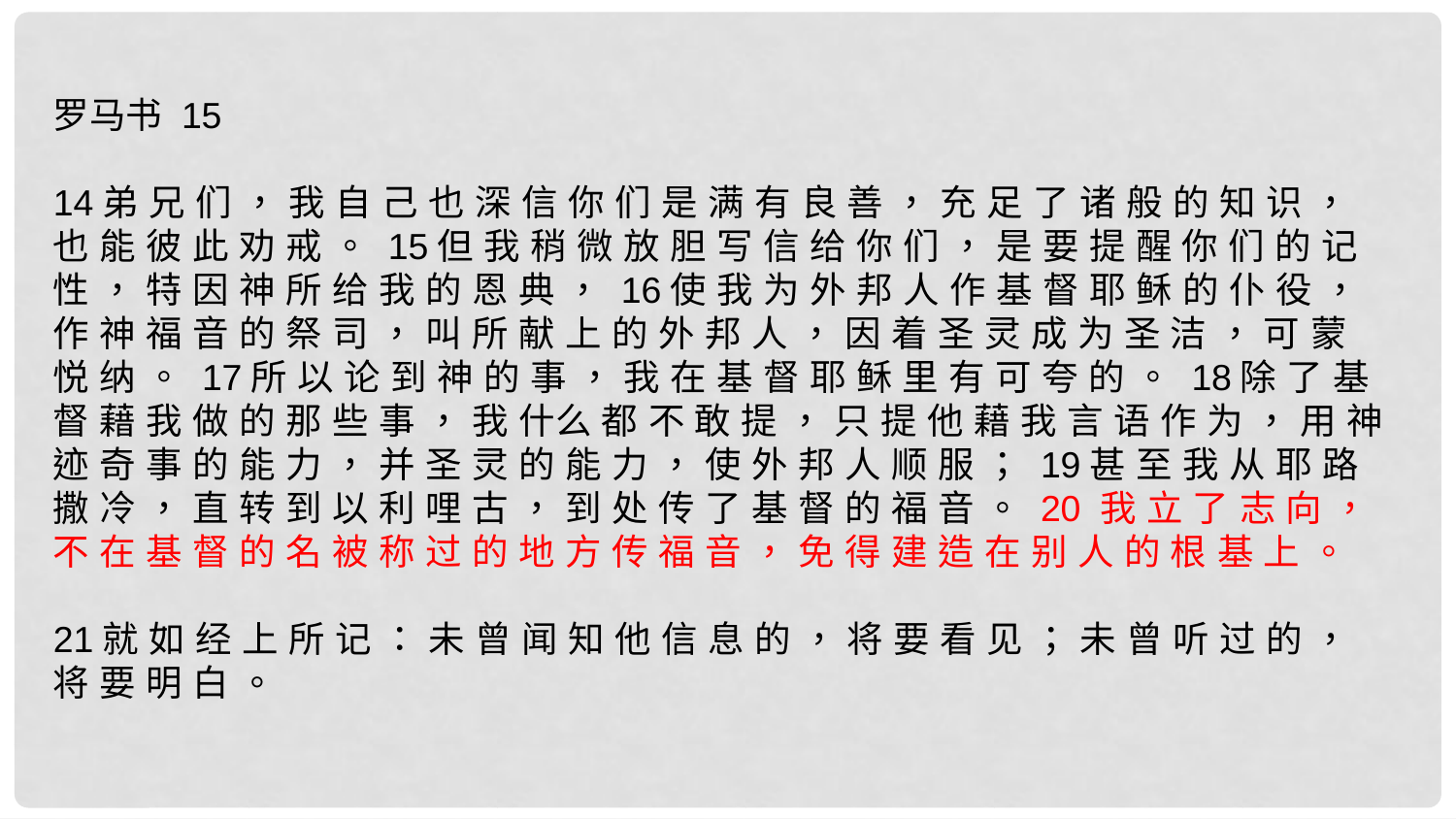

罗马书 15

14弟 兄 们 ， 我 自 己 也 深 信 你 们 是 满 有 良 善 ， 充 足 了 诸 般 的 知 识 ， 也 能 彼 此 劝 戒 。 15但 我 稍 微 放 胆 写 信 给 你 们 ， 是 要 提 醒 你 们 的 记 性 ， 特 因 神 所 给 我 的 恩 典 ， 16使 我 为 外 邦 人 作 基 督 耶 稣 的 仆 役 ， 作 神 福 音 的 祭 司 ， 叫 所 献 上 的 外 邦 人 ， 因 着 圣 灵 成 为 圣 洁 ， 可 蒙 悦 纳 。 17所 以 论 到 神 的 事 ， 我 在 基 督 耶 稣 里 有 可 夸 的 。 18除 了 基 督 藉 我 做 的 那 些 事 ， 我 什么 都 不 敢 提 ， 只 提 他 藉 我 言 语 作 为 ， 用 神 迹 奇 事 的 能 力 ， 并 圣 灵 的 能 力 ， 使 外 邦 人 顺 服 ； 19甚 至 我 从 耶 路 撒 冷 ， 直 转 到 以 利 哩 古 ， 到 处 传 了 基 督 的 福 音 。 20 我 立 了 志 向 ， 不 在 基 督 的 名 被 称 过 的 地 方 传 福 音 ， 免 得 建 造 在 别 人 的 根 基 上 。

21就 如 经 上 所 记 ： 未 曾 闻 知 他 信 息 的 ， 将 要 看 见 ； 未 曾 听 过 的 ， 将 要 明 白 。